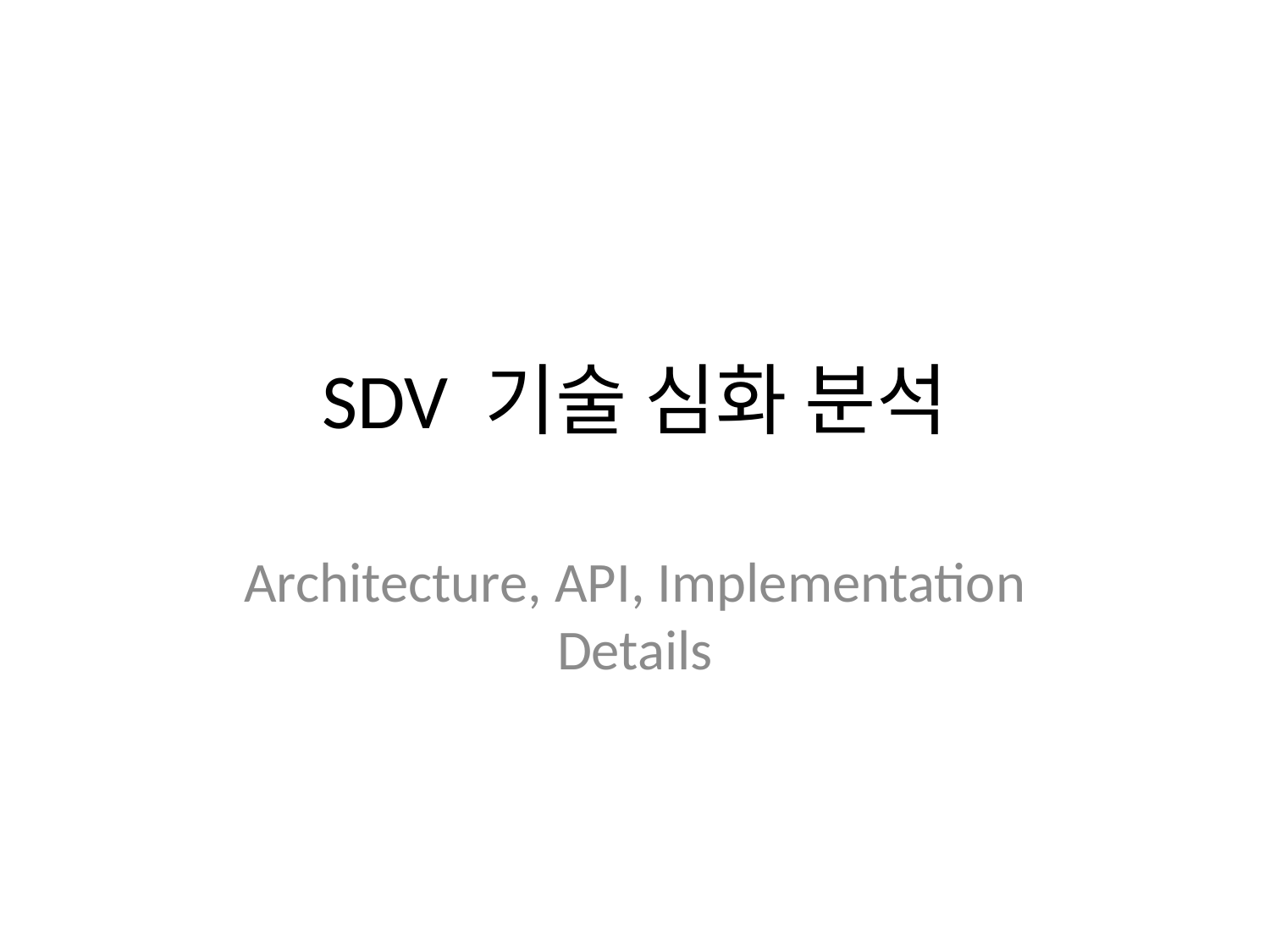

# SDV 기술 심화 분석
Architecture, API, Implementation Details